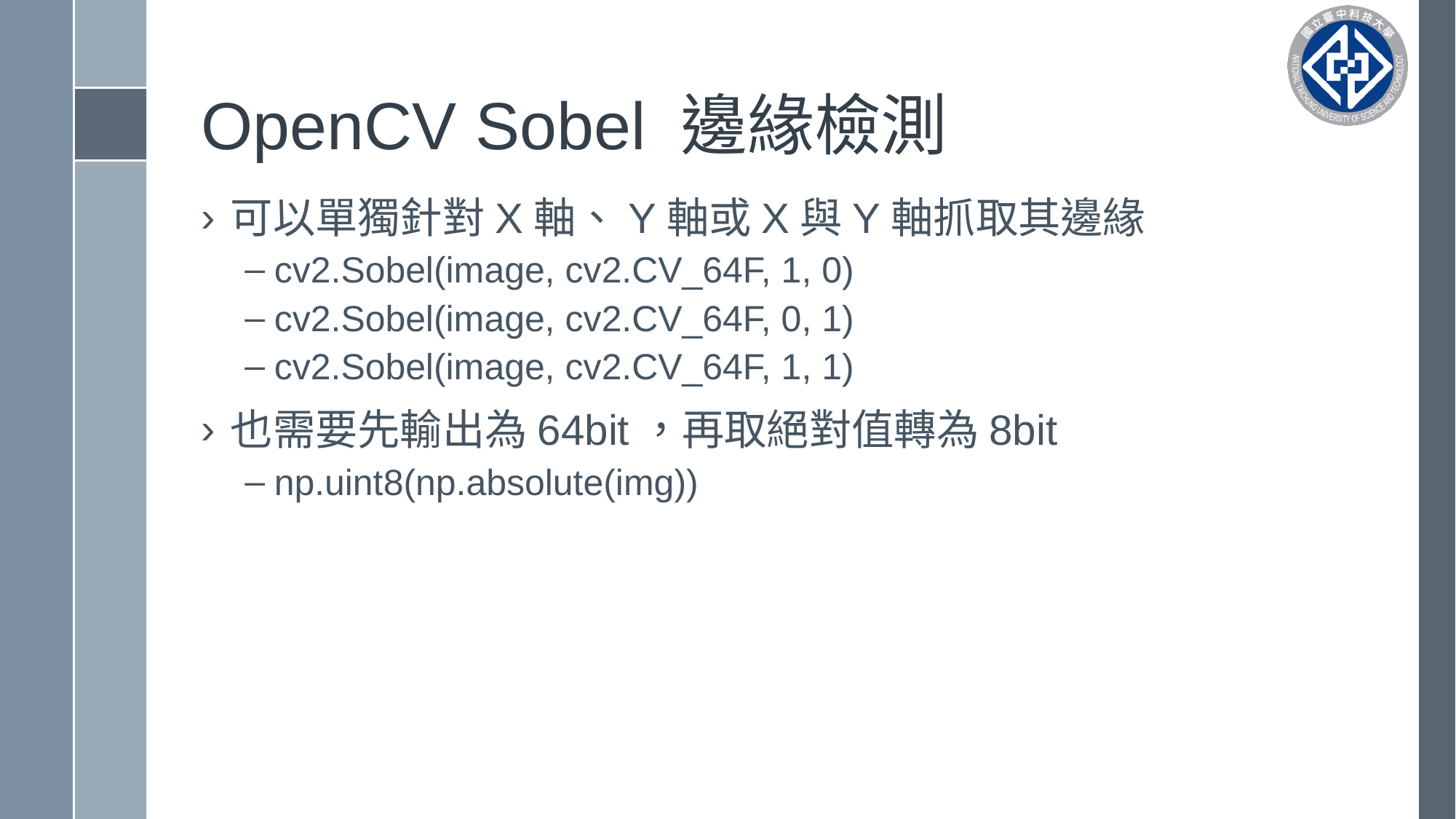

# OpenCV Sobel 邊緣檢測
可以單獨針對X軸、Y軸或X與Y軸抓取其邊緣
cv2.Sobel(image, cv2.CV_64F, 1, 0)
cv2.Sobel(image, cv2.CV_64F, 0, 1)
cv2.Sobel(image, cv2.CV_64F, 1, 1)
也需要先輸出為64bit，再取絕對值轉為8bit
np.uint8(np.absolute(img))